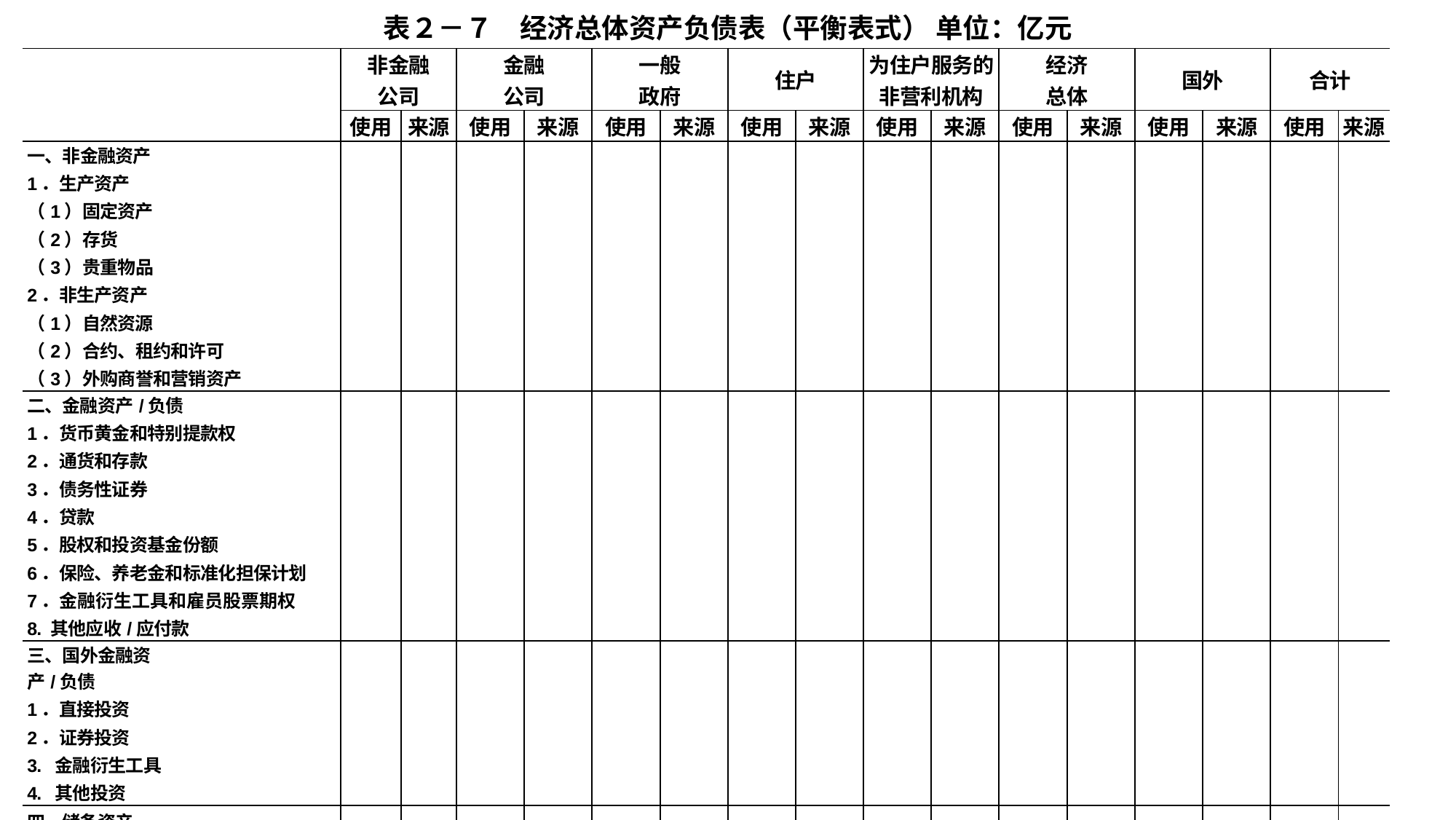

表２－７　经济总体资产负债表（平衡表式） 单位：亿元
|  | 非金融 公司 |  | 金融 公司 |  | 一般 政府 |  | 住户 |  | 为住户服务的非营利机构 |  | 经济 总体 |  | 国外 |  | 合计 |  |
| --- | --- | --- | --- | --- | --- | --- | --- | --- | --- | --- | --- | --- | --- | --- | --- | --- |
|  | 使用 | 来源 | 使用 | 来源 | 使用 | 来源 | 使用 | 来源 | 使用 | 来源 | 使用 | 来源 | 使用 | 来源 | 使用 | 来源 |
| 一、非金融资产 1．生产资产 （1）固定资产 （2）存货 （3）贵重物品 2．非生产资产 （1）自然资源 （2）合约、租约和许可 （3）外购商誉和营销资产 |  |  |  |  |  |  |  |  |  |  |  |  |  |  |  |  |
|  |  |  |  |  |  |  |  |  |  |  |  |  |  |  |  |  |
|  |  |  |  |  |  |  |  |  |  |  |  |  |  |  |  |  |
|  |  |  |  |  |  |  |  |  |  |  |  |  |  |  |  |  |
|  |  |  |  |  |  |  |  |  |  |  |  |  |  |  |  |  |
|  |  |  |  |  |  |  |  |  |  |  |  |  |  |  |  |  |
|  |  |  |  |  |  |  |  |  |  |  |  |  |  |  |  |  |
|  |  |  |  |  |  |  |  |  |  |  |  |  |  |  |  |  |
|  |  |  |  |  |  |  |  |  |  |  |  |  |  |  |  |  |
| 二、金融资产/负债 1．货币黄金和特别提款权 2．通货和存款 3．债务性证券 4．贷款 5．股权和投资基金份额 6．保险、养老金和标准化担保计划 7．金融衍生工具和雇员股票期权 8. 其他应收/应付款 |  |  |  |  |  |  |  |  |  |  |  |  |  |  |  |  |
|  |  |  |  |  |  |  |  |  |  |  |  |  |  |  |  |  |
|  |  |  |  |  |  |  |  |  |  |  |  |  |  |  |  |  |
|  |  |  |  |  |  |  |  |  |  |  |  |  |  |  |  |  |
|  |  |  |  |  |  |  |  |  |  |  |  |  |  |  |  |  |
|  |  |  |  |  |  |  |  |  |  |  |  |  |  |  |  |  |
|  |  |  |  |  |  |  |  |  |  |  |  |  |  |  |  |  |
|  |  |  |  |  |  |  |  |  |  |  |  |  |  |  |  |  |
|  |  |  |  |  |  |  |  |  |  |  |  |  |  |  |  |  |
| 三、国外金融资 产/负债 1．直接投资 2．证券投资 3. 金融衍生工具 4. 其他投资 |  |  |  |  |  |  |  |  |  |  |  |  |  |  |  |  |
|  |  |  |  |  |  |  |  |  |  |  |  |  |  |  |  |  |
|  |  |  |  |  |  |  |  |  |  |  |  |  |  |  |  |  |
|  |  |  |  |  |  |  |  |  |  |  |  |  |  |  |  |  |
|  |  |  |  |  |  |  |  |  |  |  |  |  |  |  |  |  |
| 四、储备资产 |  |  |  |  |  |  |  |  |  |  |  |  |  |  |  |  |
| 五、净值（资产负债差额） |  |  |  |  |  |  |  |  |  |  |  |  |  |  |  |  |